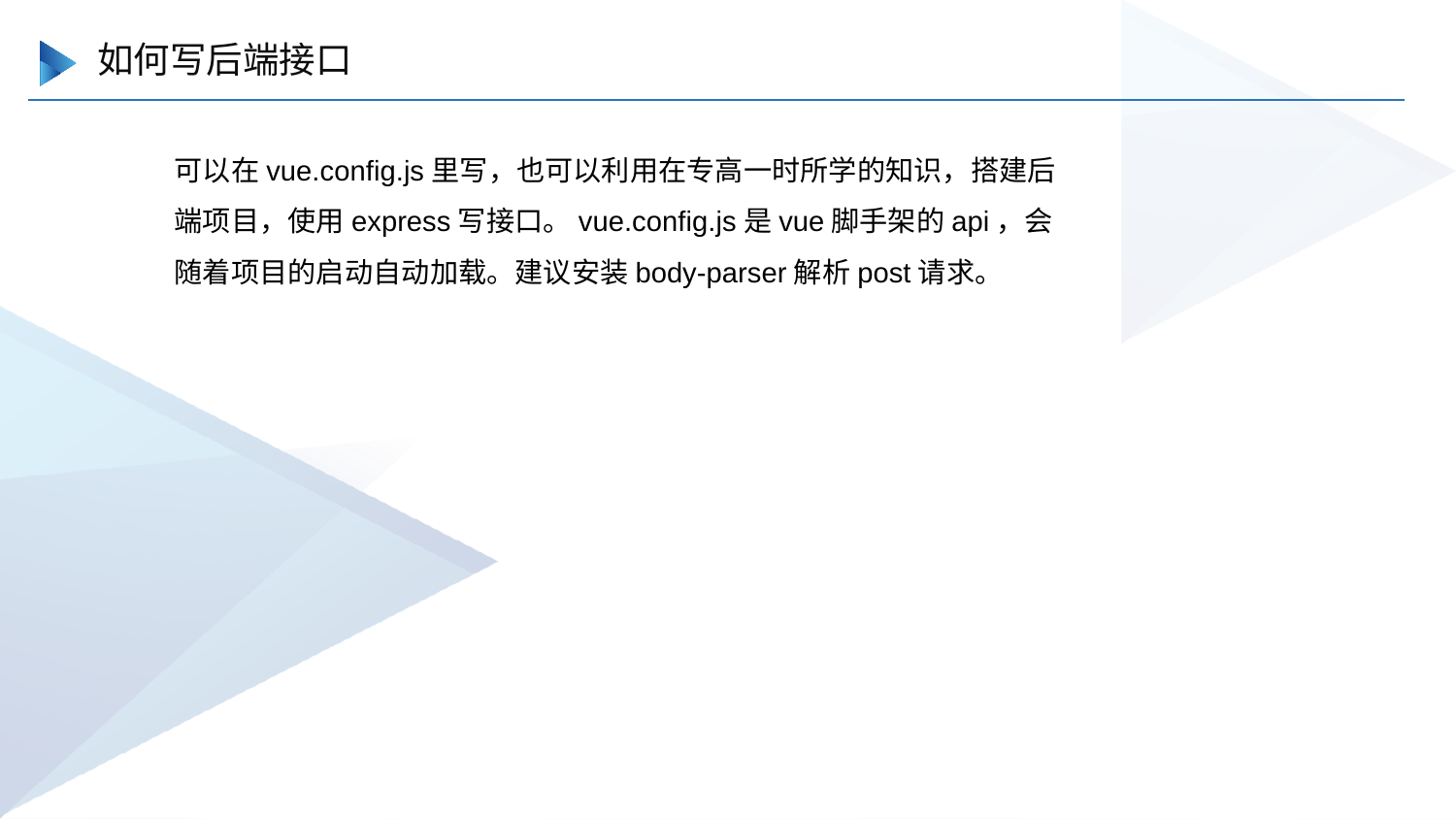

如何写后端接口
可以在vue.config.js里写，也可以利用在专高一时所学的知识，搭建后端项目，使用express写接口。vue.config.js是vue脚手架的api，会随着项目的启动自动加载。建议安装body-parser解析post请求。